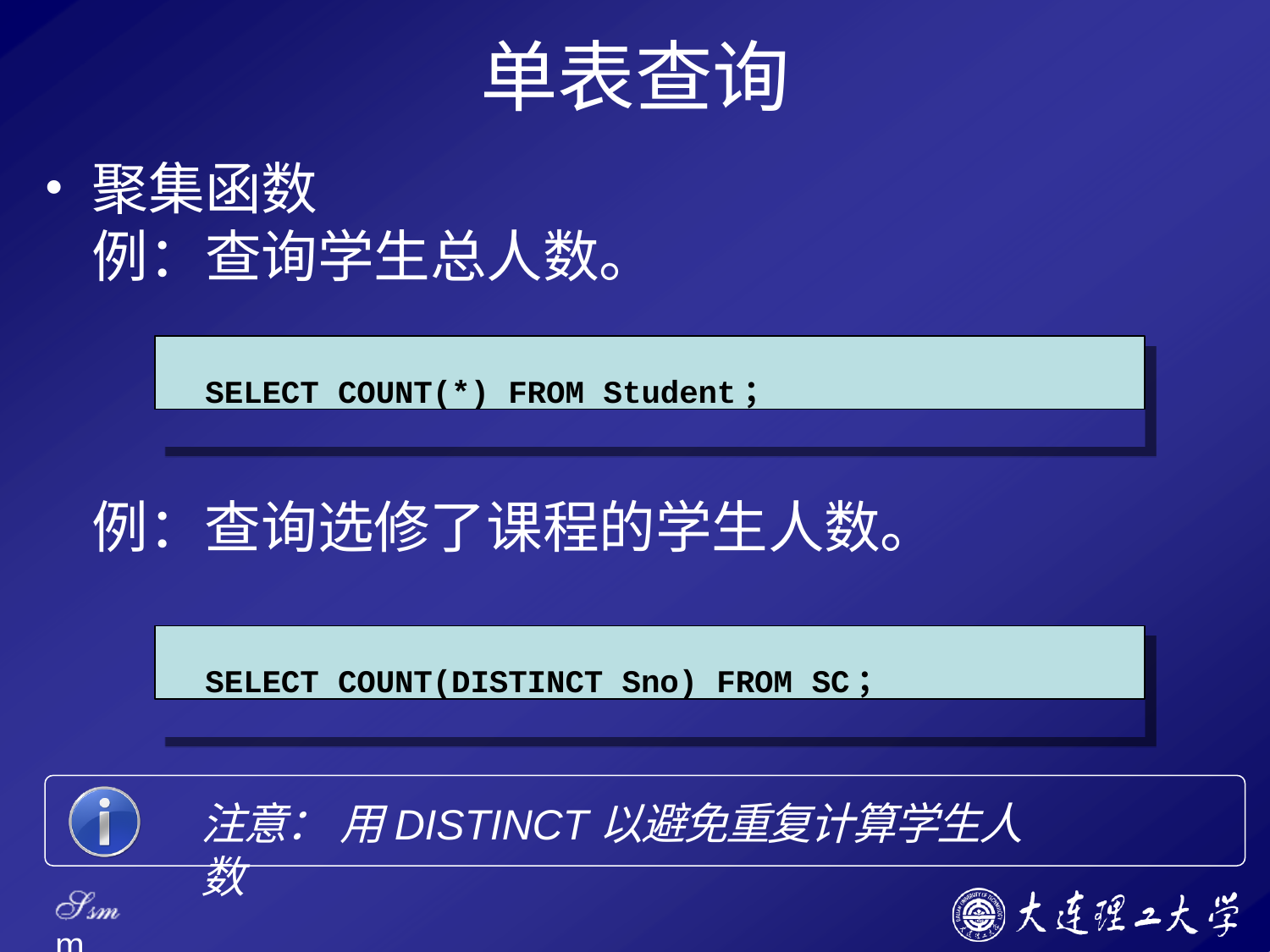

# 单表查询
聚集函数
例：查询学生总人数。

SELECT COUNT(*) FROM Student；

例：查询选修了课程的学生人数。

SELECT COUNT(DISTINCT Sno) FROM SC；

注意： 用DISTINCT以避免重复计算学生人数

Ssm